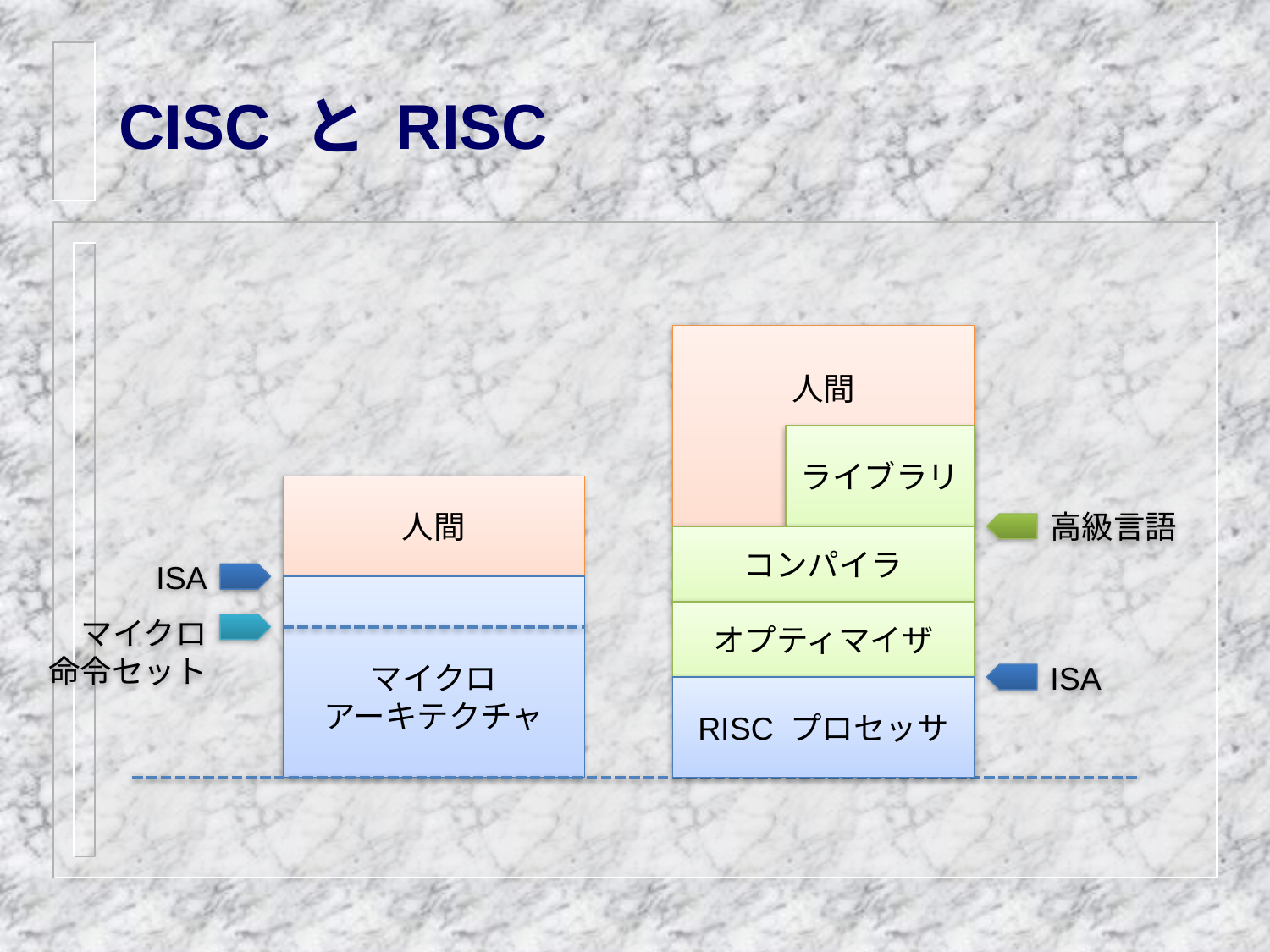

# CISC と RISC
人間

ライブラリ
人間
高級言語

コンパイラ
ISA

マイクロ
アーキテクチャ
マイクロ
命令セット
オプティマイザ

ISA

RISC プロセッサ
6